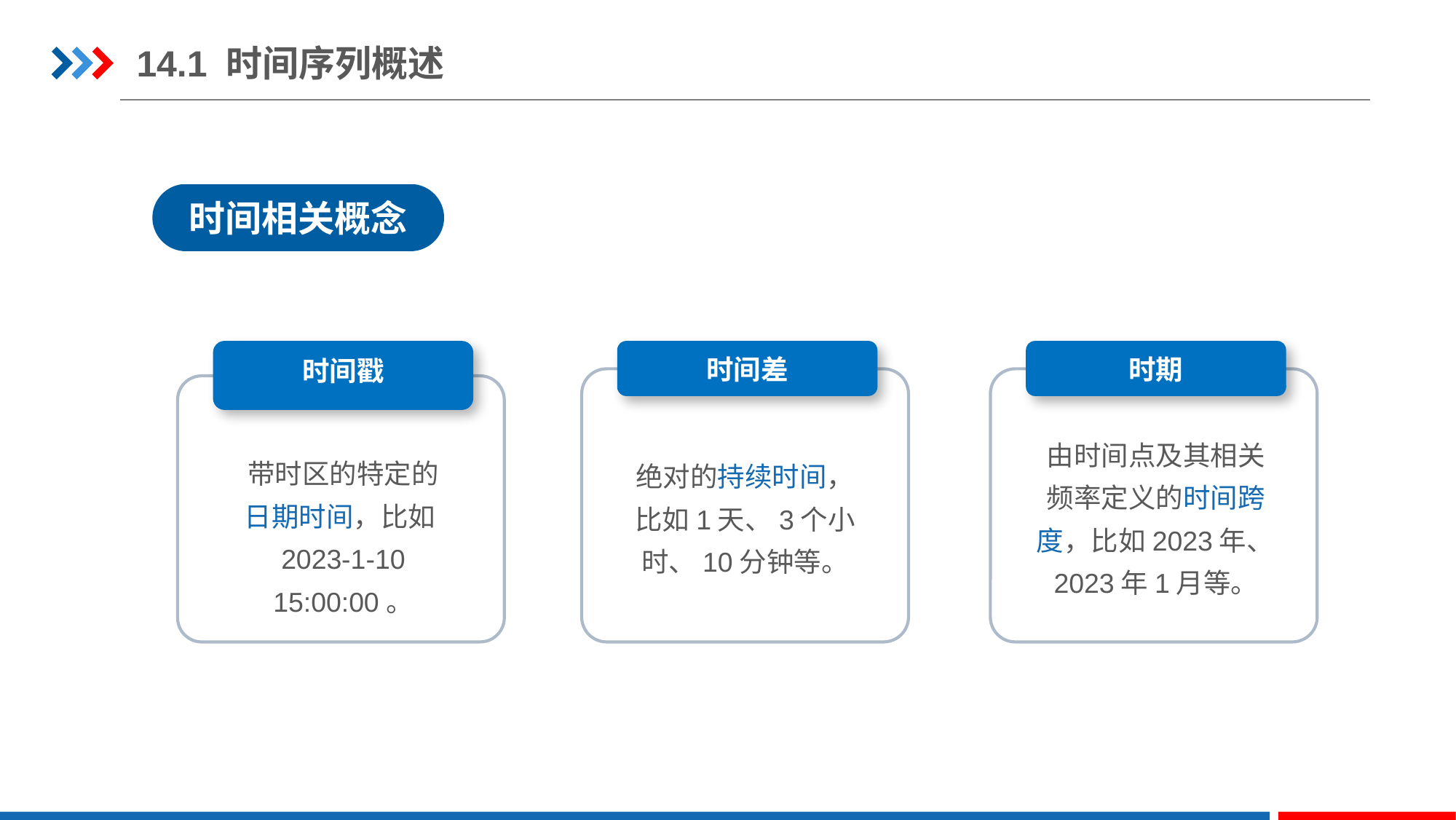

14.1 时间序列概述
时间相关概念

时间差

绝对的持续时间，比如1天、3个小时、10分钟等。

时期

由时间点及其相关频率定义的时间跨度，比如2023年、2023年1月等。

时间戳

带时区的特定的
日期时间，比如2023-1-10 15:00:00。